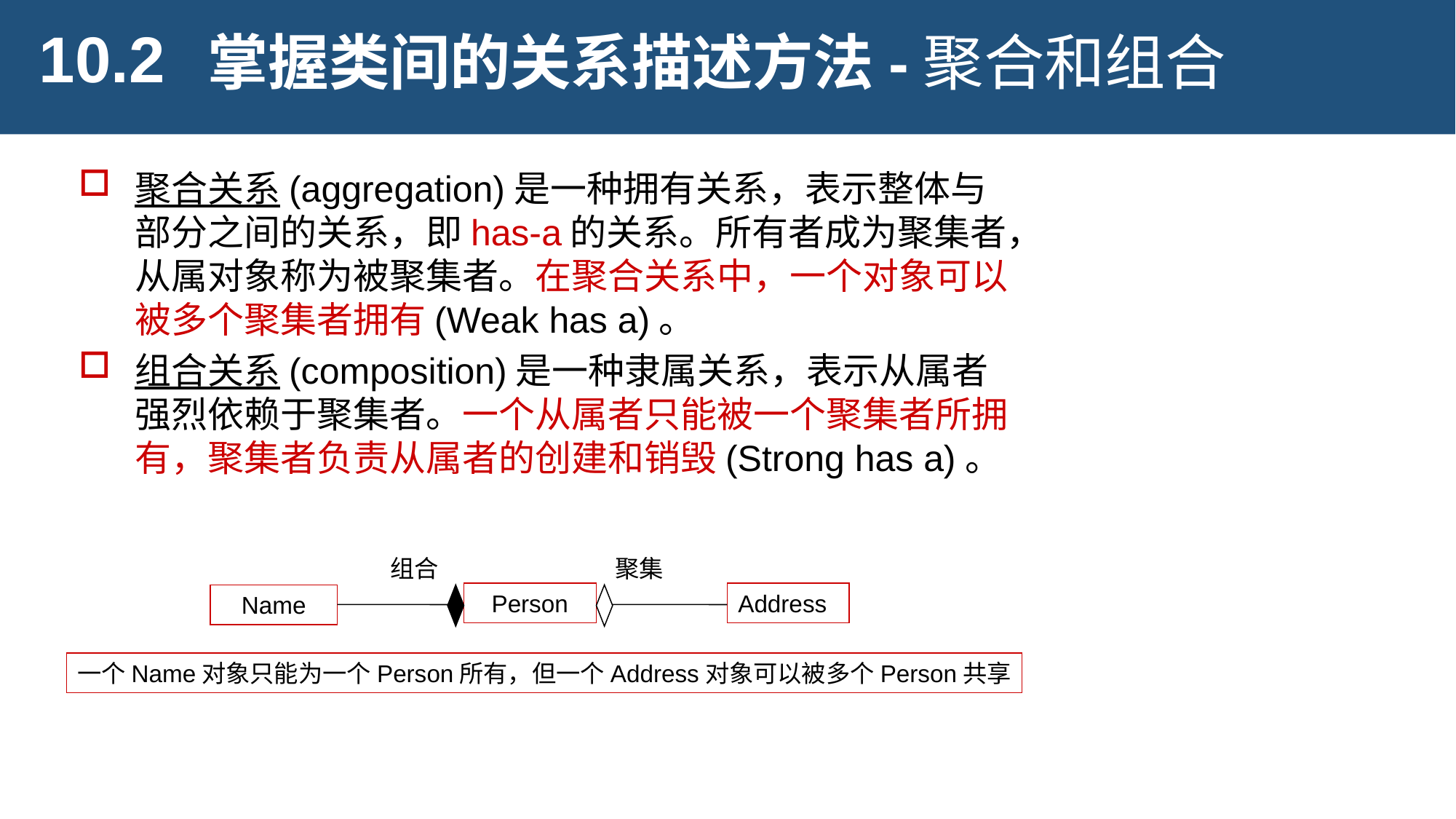

10.2
掌握类间的关系描述方法-聚合和组合
聚合关系(aggregation)是一种拥有关系，表示整体与部分之间的关系，即has-a的关系。所有者成为聚集者，从属对象称为被聚集者。在聚合关系中，一个对象可以被多个聚集者拥有(Weak has a)。
组合关系(composition)是一种隶属关系，表示从属者强烈依赖于聚集者。一个从属者只能被一个聚集者所拥有，聚集者负责从属者的创建和销毁(Strong has a)。

组合
聚集
Person
Address
Name

一个Name对象只能为一个Person所有，但一个Address对象可以被多个Person共享